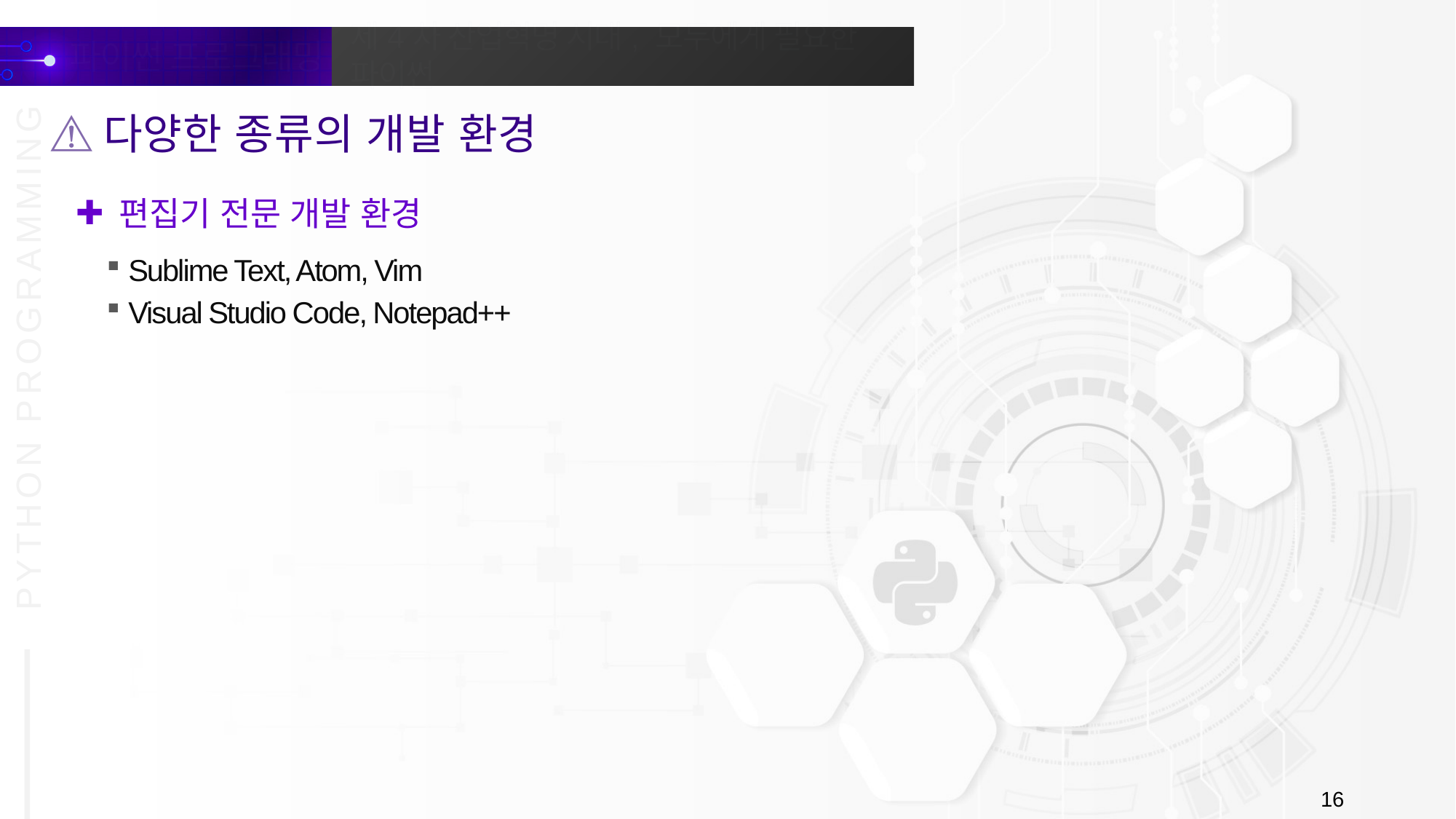

다양한 종류의 개발 환경
편집기 전문 개발 환경
Sublime Text, Atom, Vim
Visual Studio Code, Notepad++
16